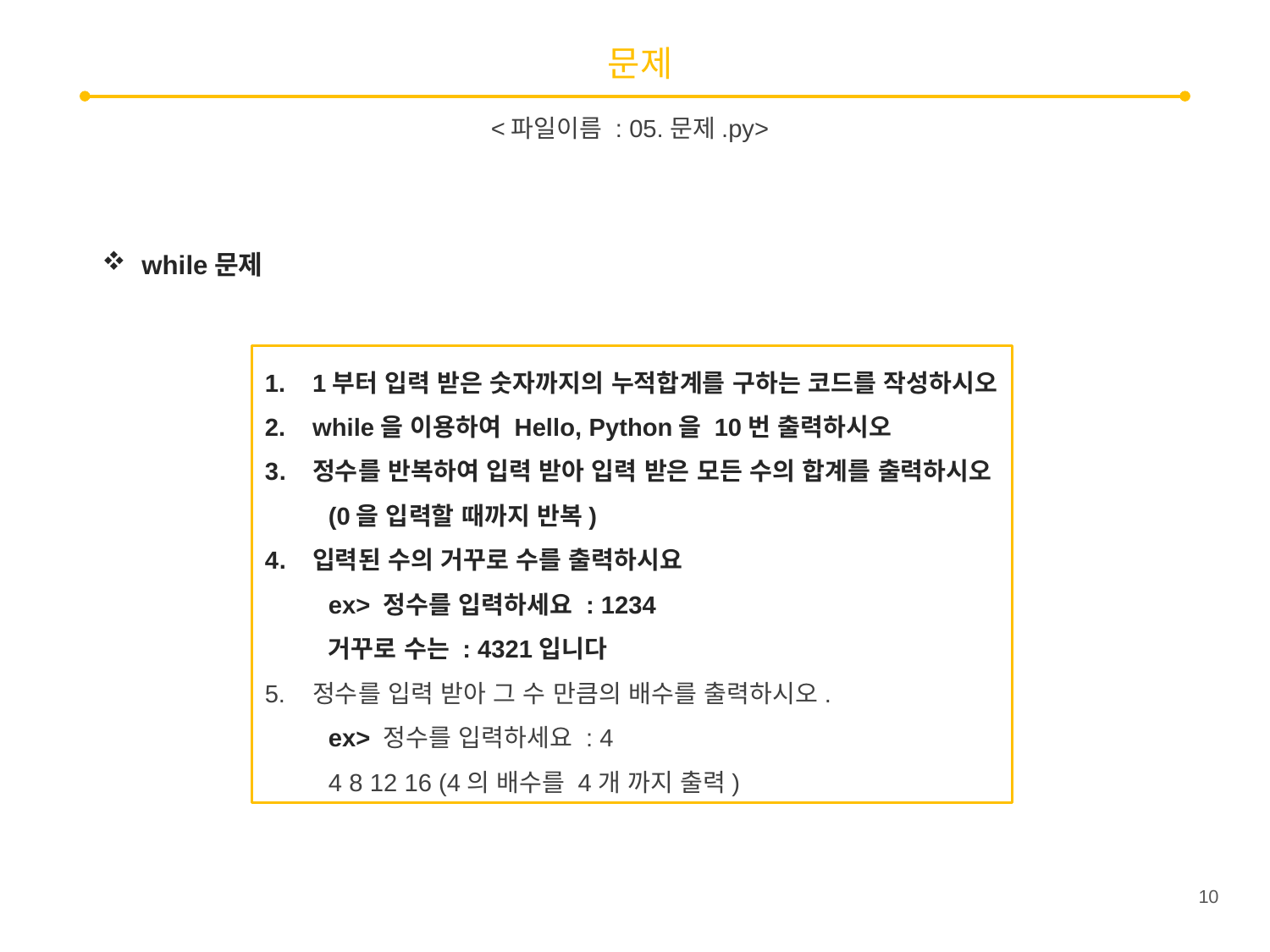

# 문제
<파일이름 : 05.문제.py>
while문제
1부터 입력 받은 숫자까지의 누적합계를 구하는 코드를 작성하시오
while을 이용하여 Hello, Python을 10번 출력하시오
정수를 반복하여 입력 받아 입력 받은 모든 수의 합계를 출력하시오
(0을 입력할 때까지 반복)
입력된 수의 거꾸로 수를 출력하시요
ex> 정수를 입력하세요 : 1234
거꾸로 수는 : 4321입니다
정수를 입력 받아 그 수 만큼의 배수를 출력하시오.
ex> 정수를 입력하세요 : 4
4 8 12 16 (4의 배수를 4개 까지 출력)